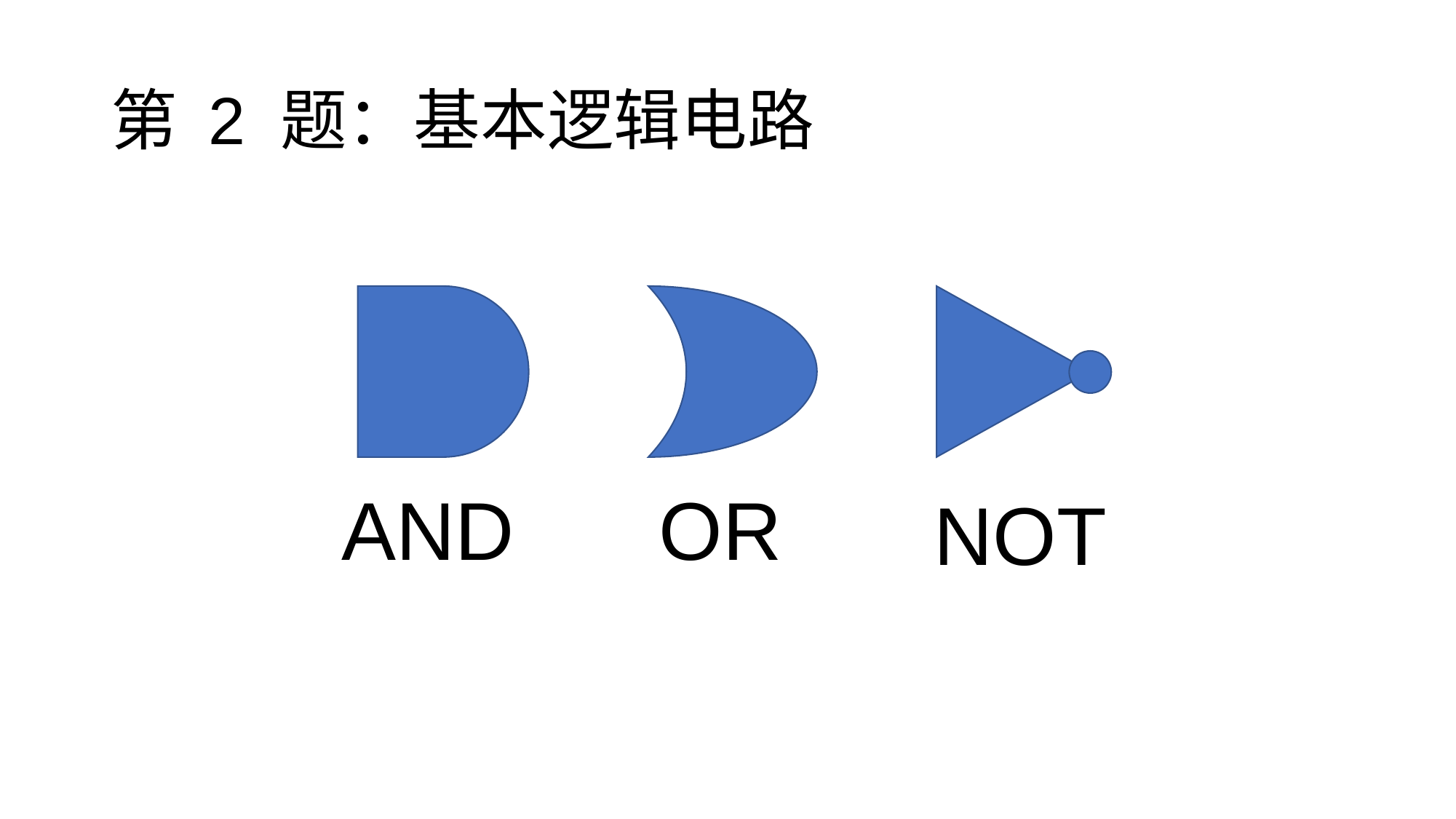

# 第 2 题：基本逻辑电路

AND
OR
NOT
46